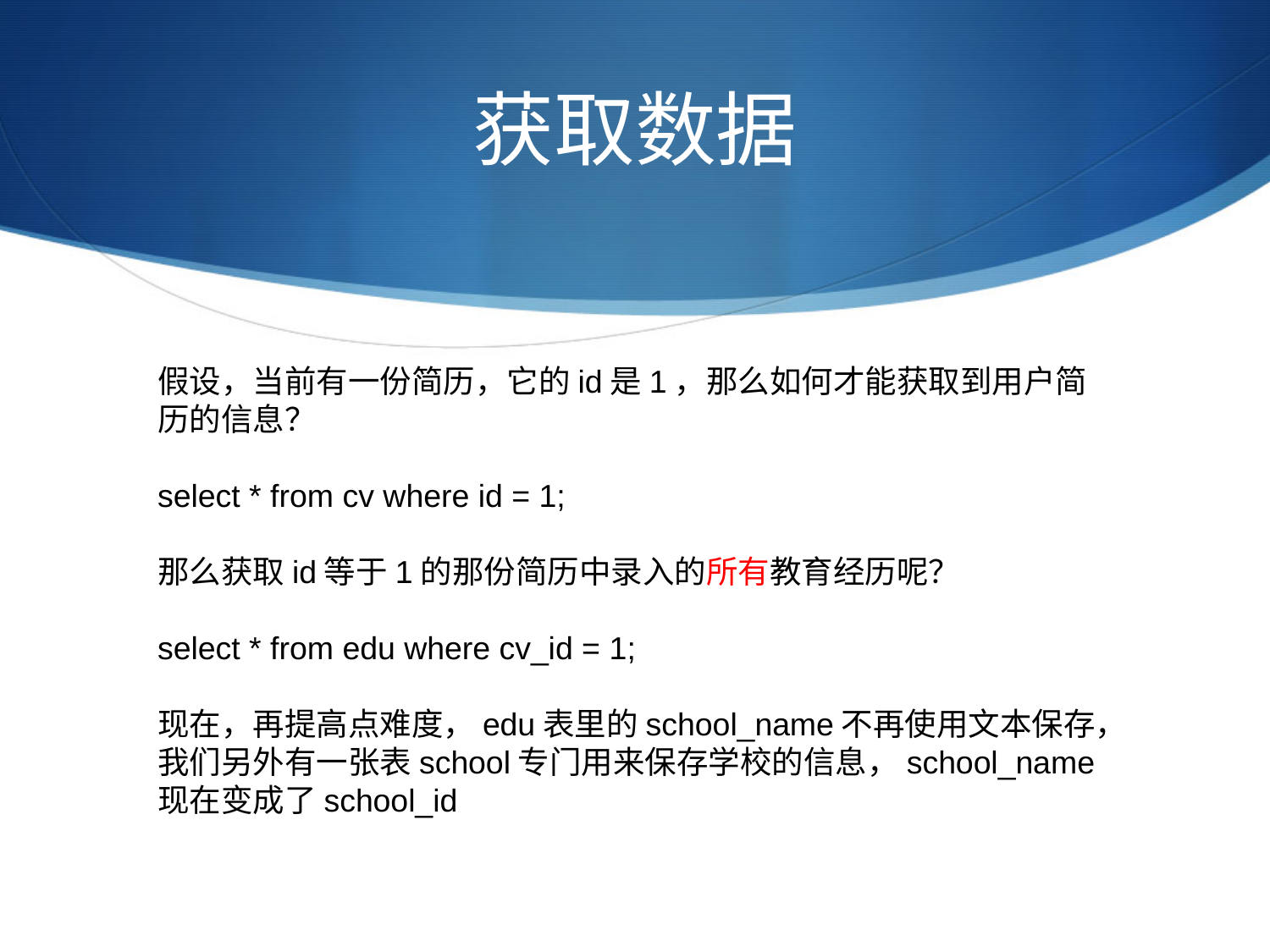

# 获取数据
假设，当前有一份简历，它的id是1，那么如何才能获取到用户简历的信息？

select * from cv where id = 1;

那么获取id等于1的那份简历中录入的所有教育经历呢？

select * from edu where cv_id = 1;

现在，再提高点难度，edu表里的school_name不再使用文本保存，我们另外有一张表school专门用来保存学校的信息，school_name现在变成了school_id